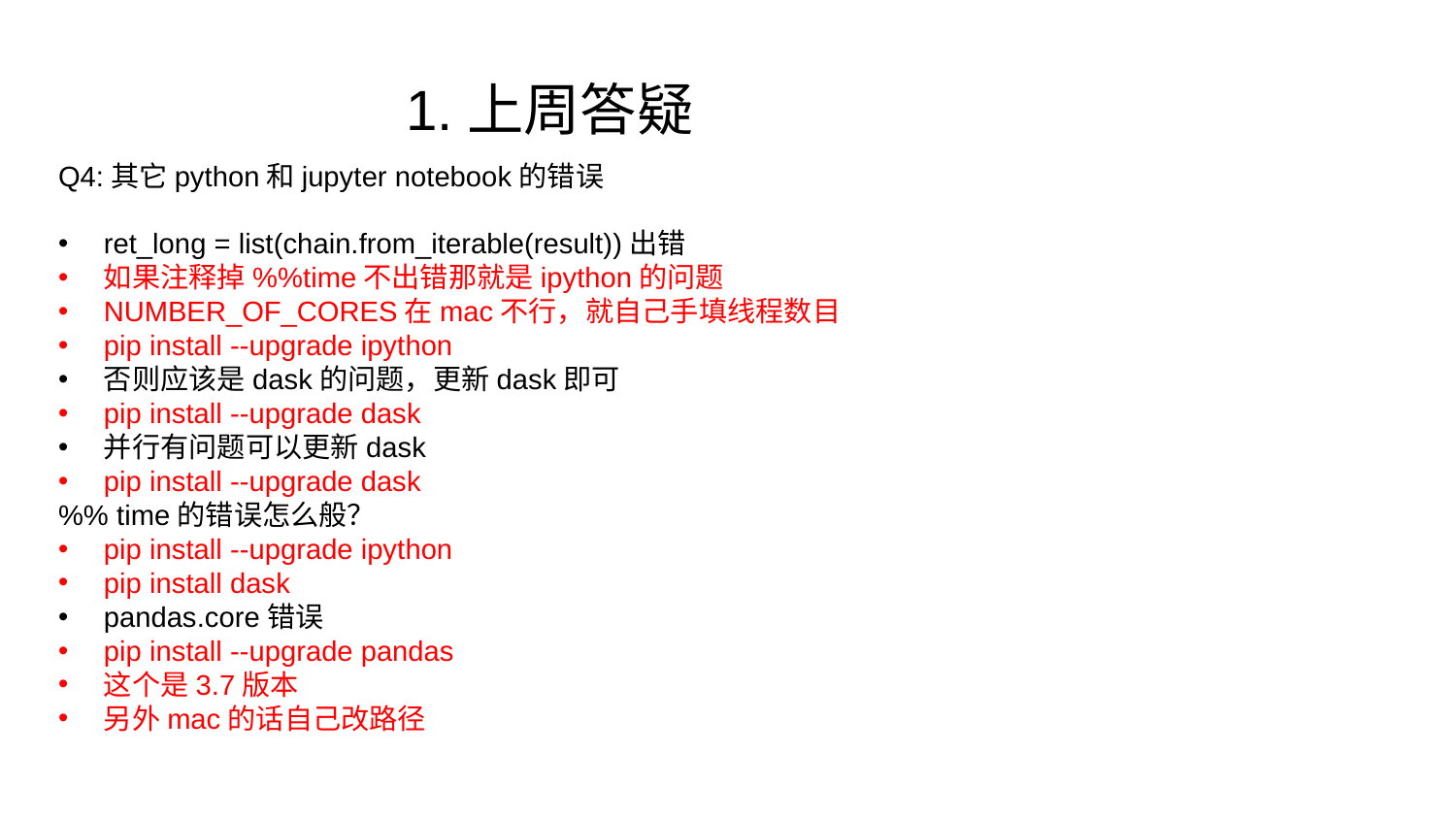

1.上周答疑
Q4:其它python和jupyter notebook的错误

ret_long = list(chain.from_iterable(result))出错
如果注释掉%%time不出错那就是ipython的问题
NUMBER_OF_CORES在mac不行，就自己手填线程数目
pip install --upgrade ipython
否则应该是dask的问题，更新dask即可
pip install --upgrade dask
并行有问题可以更新dask
pip install --upgrade dask
%% time的错误怎么般？
pip install --upgrade ipython
pip install dask
pandas.core错误
pip install --upgrade pandas
这个是3.7版本
另外mac的话自己改路径